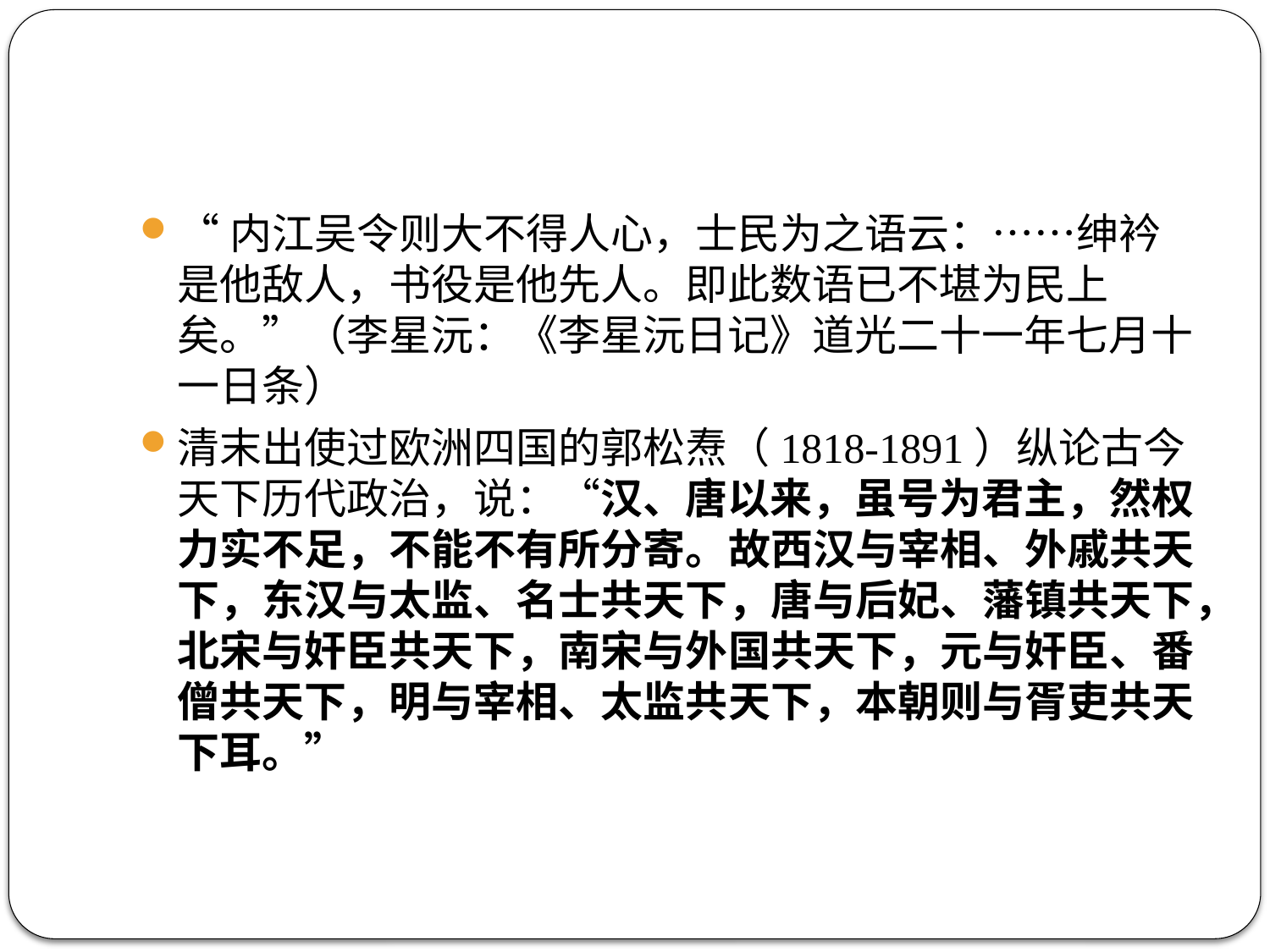

#
“内江吴令则大不得人心，士民为之语云：……绅衿是他敌人，书役是他先人。即此数语已不堪为民上矣。”（李星沅：《李星沅日记》道光二十一年七月十一日条）
清末出使过欧洲四国的郭松焘（1818-1891）纵论古今天下历代政治，说：“汉、唐以来，虽号为君主，然权力实不足，不能不有所分寄。故西汉与宰相、外戚共天下，东汉与太监、名士共天下，唐与后妃、藩镇共天下，北宋与奸臣共天下，南宋与外国共天下，元与奸臣、番僧共天下，明与宰相、太监共天下，本朝则与胥吏共天下耳。”